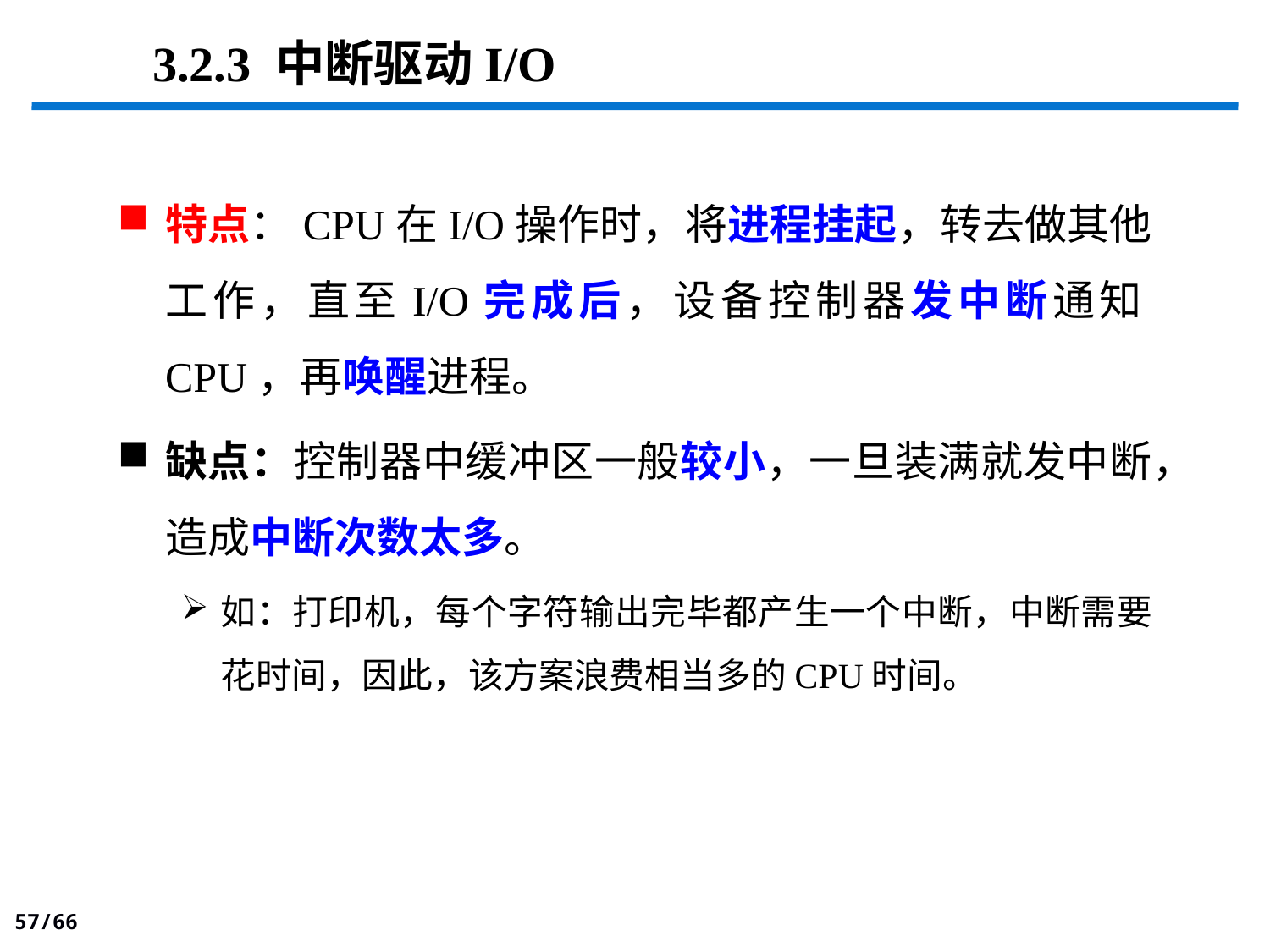

# 3.2.3 中断驱动I/O
特点：CPU在I/O操作时，将进程挂起，转去做其他工作，直至I/O完成后，设备控制器发中断通知CPU，再唤醒进程。
缺点：控制器中缓冲区一般较小，一旦装满就发中断，造成中断次数太多。
如：打印机，每个字符输出完毕都产生一个中断，中断需要花时间，因此，该方案浪费相当多的CPU时间。